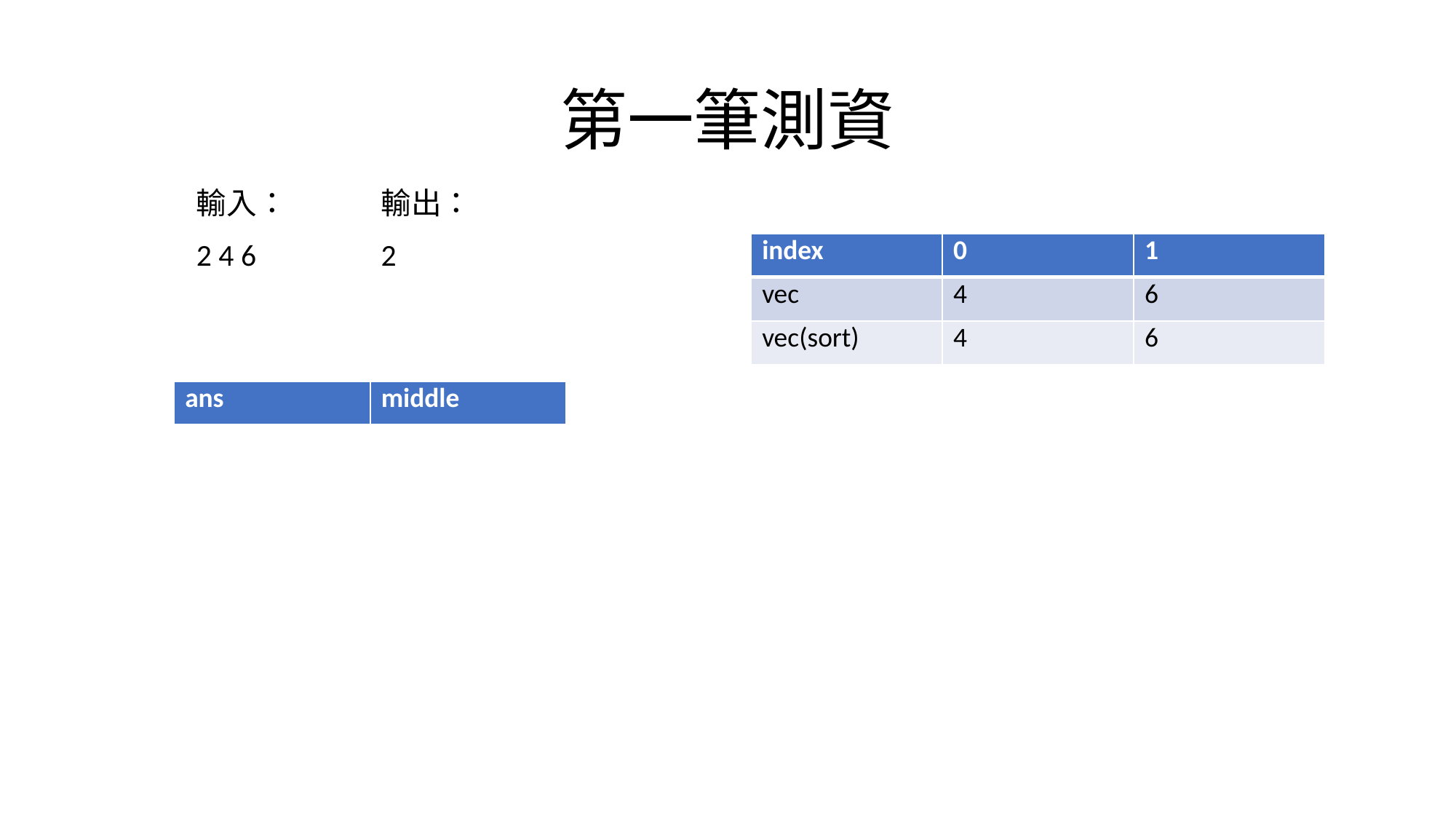

# 第一筆測資
輸出：
2
輸入：
2 4 6

| index | 0 | 1 |
| --- | --- | --- |
| vec | 4 | 6 |
| vec(sort) | 4 | 6 |
| ans | middle |
| --- | --- |